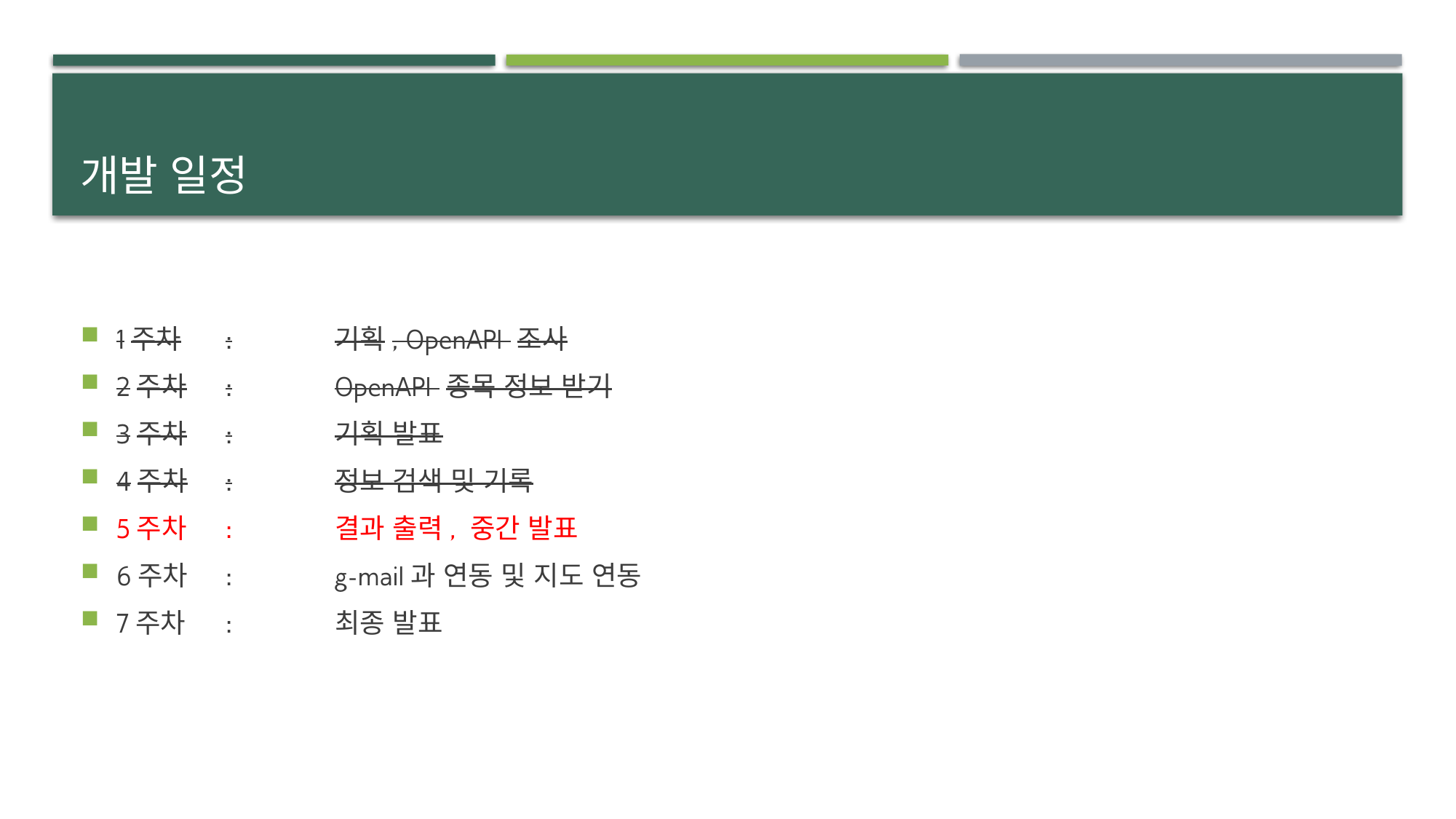

# 개발 일정
1주차	:	기획, OpenAPI 조사
2주차	:	OpenAPI 종목 정보 받기
3주차	:	기획 발표
4주차	:	정보 검색 및 기록
5주차	:	결과 출력, 중간 발표
6주차	:	g-mail과 연동 및 지도 연동
7주차	:	최종 발표